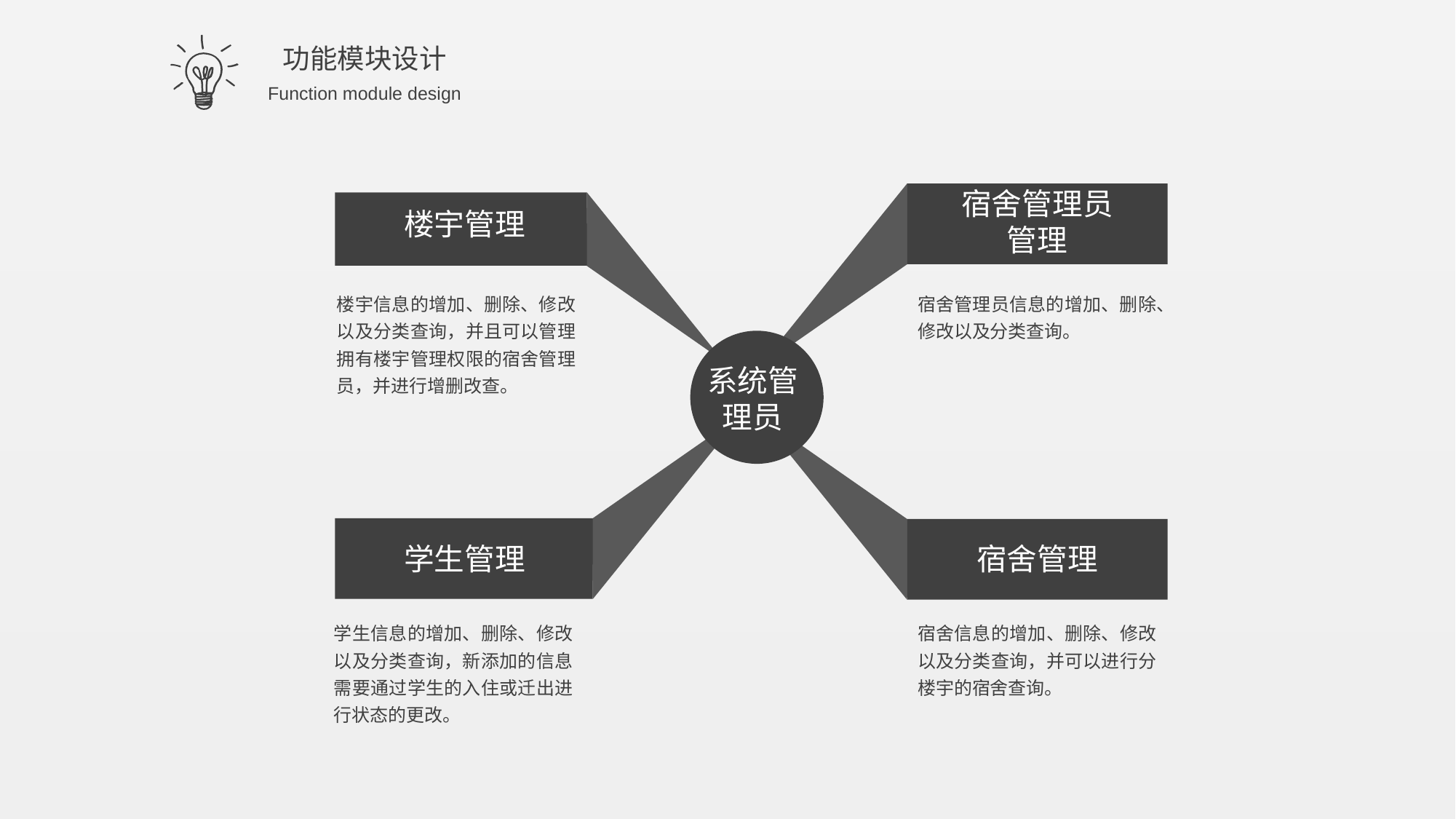

功能模块设计
Function module design

宿舍管理员管理

楼宇管理
楼宇信息的增加、删除、修改以及分类查询，并且可以管理拥有楼宇管理权限的宿舍管理员，并进行增删改查。
宿舍管理员信息的增加、删除、修改以及分类查询。

系统管理员

学生管理
宿舍管理
学生信息的增加、删除、修改以及分类查询，新添加的信息需要通过学生的入住或迁出进行状态的更改。
宿舍信息的增加、删除、修改以及分类查询，并可以进行分楼宇的宿舍查询。